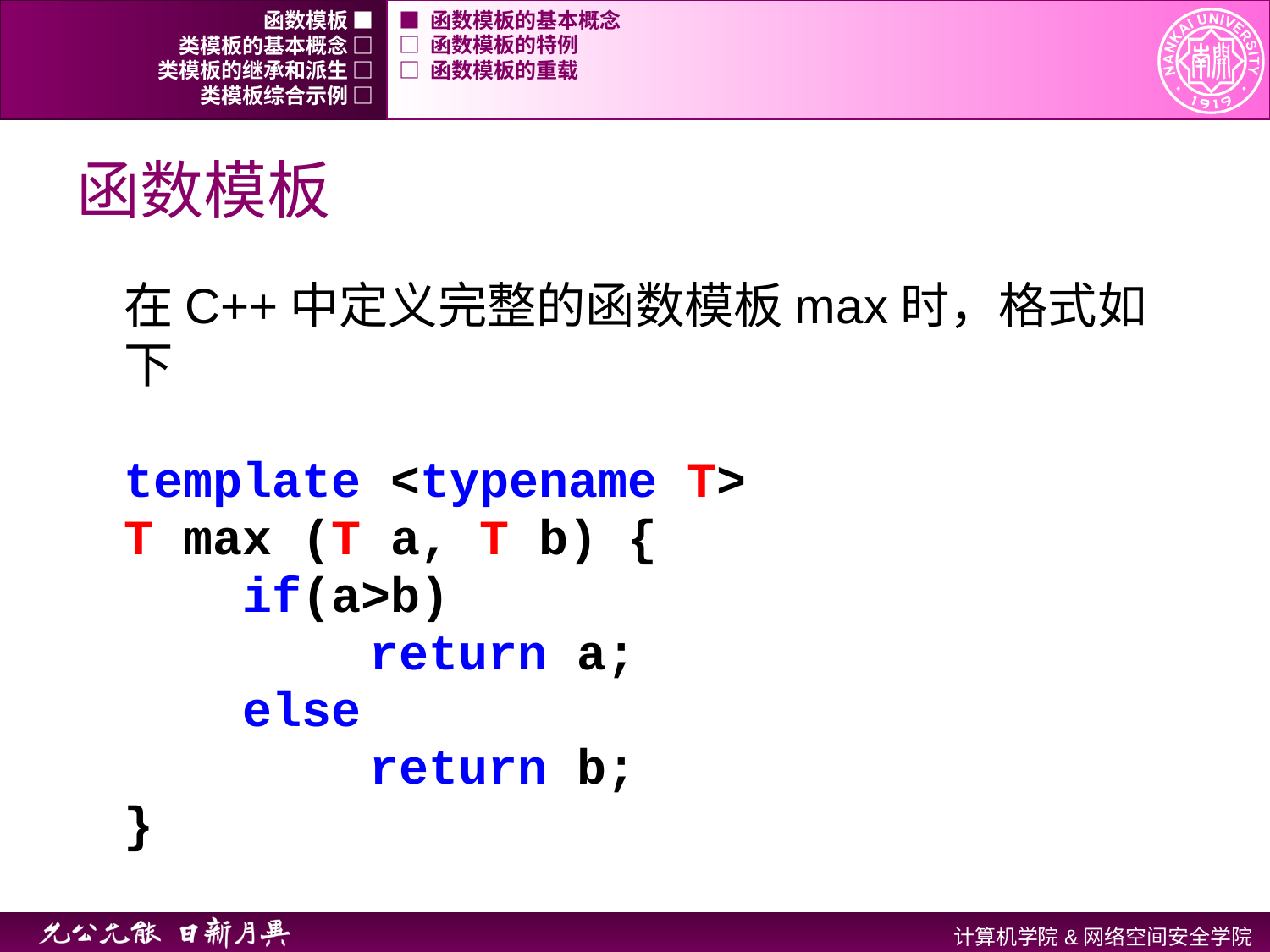

函数模板 ■
■ 函数模板的基本概念
类模板的基本概念 □
□ 函数模板的特例
类模板的继承和派生 □
□ 函数模板的重载
类模板综合示例 □

# 函数模板
在C++中定义完整的函数模板max时，格式如下

	template <typename T>
	T max (T a, T b) {
	    if(a>b)
		    return a;
	    else
		    return b;
	}